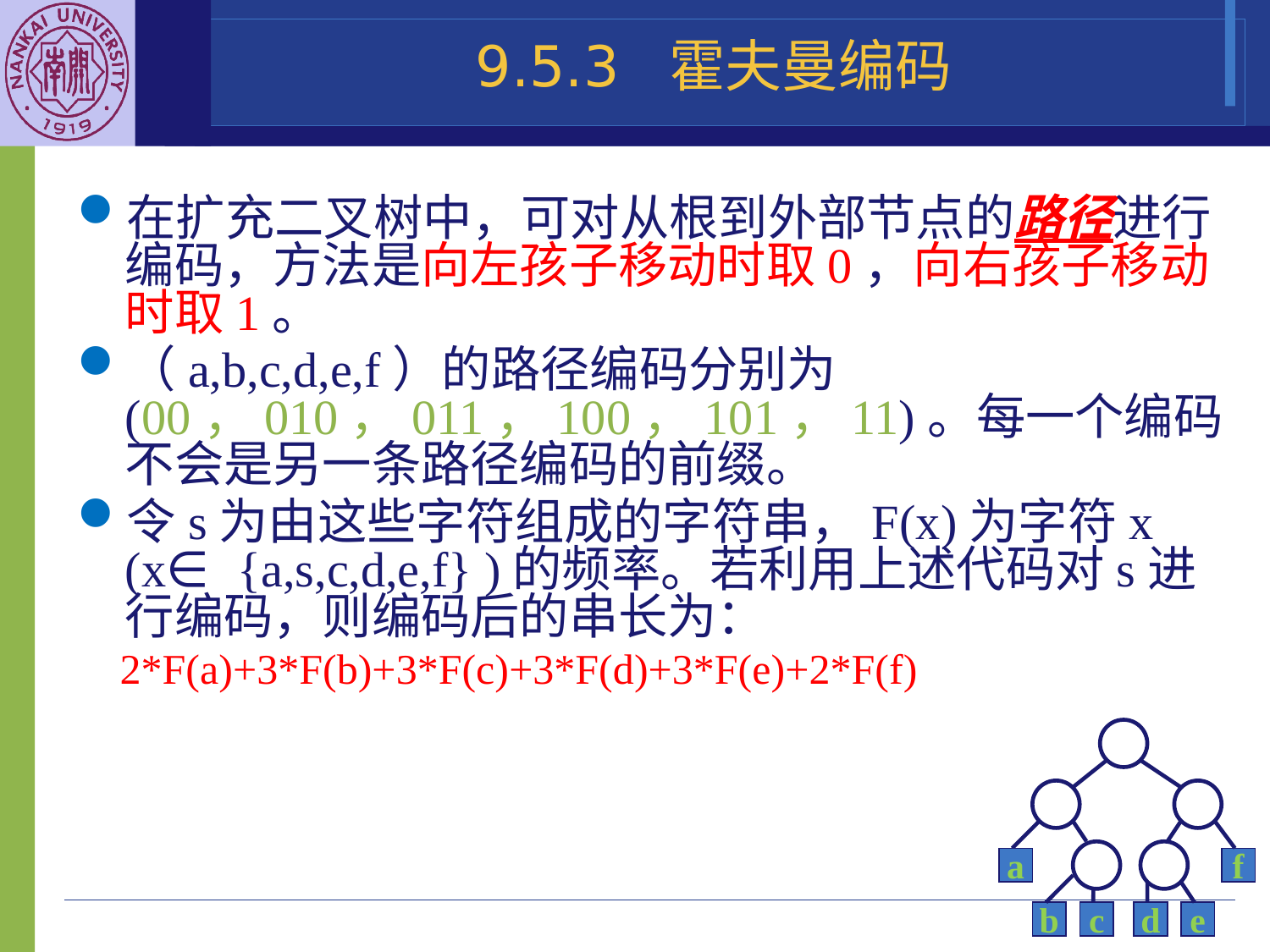

9.5.3  霍夫曼编码
在扩充二叉树中，可对从根到外部节点的路径进行编码，方法是向左孩子移动时取0，向右孩子移动时取1。
（a,b,c,d,e,f）的路径编码分别为(00，010，011，100，101，11)。每一个编码不会是另一条路径编码的前缀。
令s为由这些字符组成的字符串，F(x)为字符x (x∈  {a,s,c,d,e,f} )的频率。若利用上述代码对s进行编码，则编码后的串长为：
    2*F(a)+3*F(b)+3*F(c)+3*F(d)+3*F(e)+2*F(f)

a
f

b
c
d
e
47